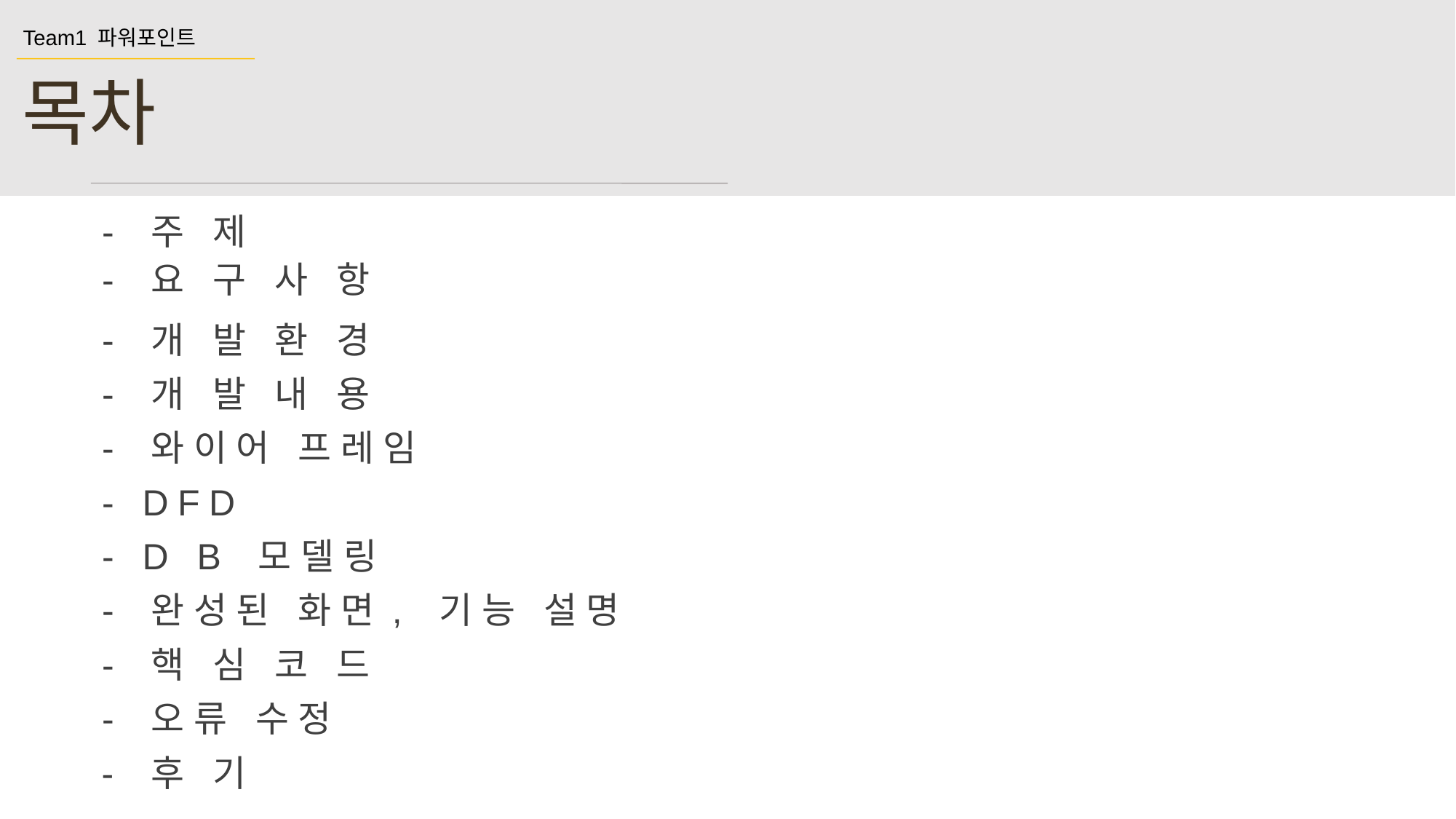

Team1 파워포인트
목차
- 주 제
- 요 구 사 항
- 개 발 환 경
- 개 발 내 용
- 와이어 프레임
- DFD
- D B 모델링
- 완성된 화면, 기능 설명
- 핵 심 코 드
- 오류 수정
- 후 기